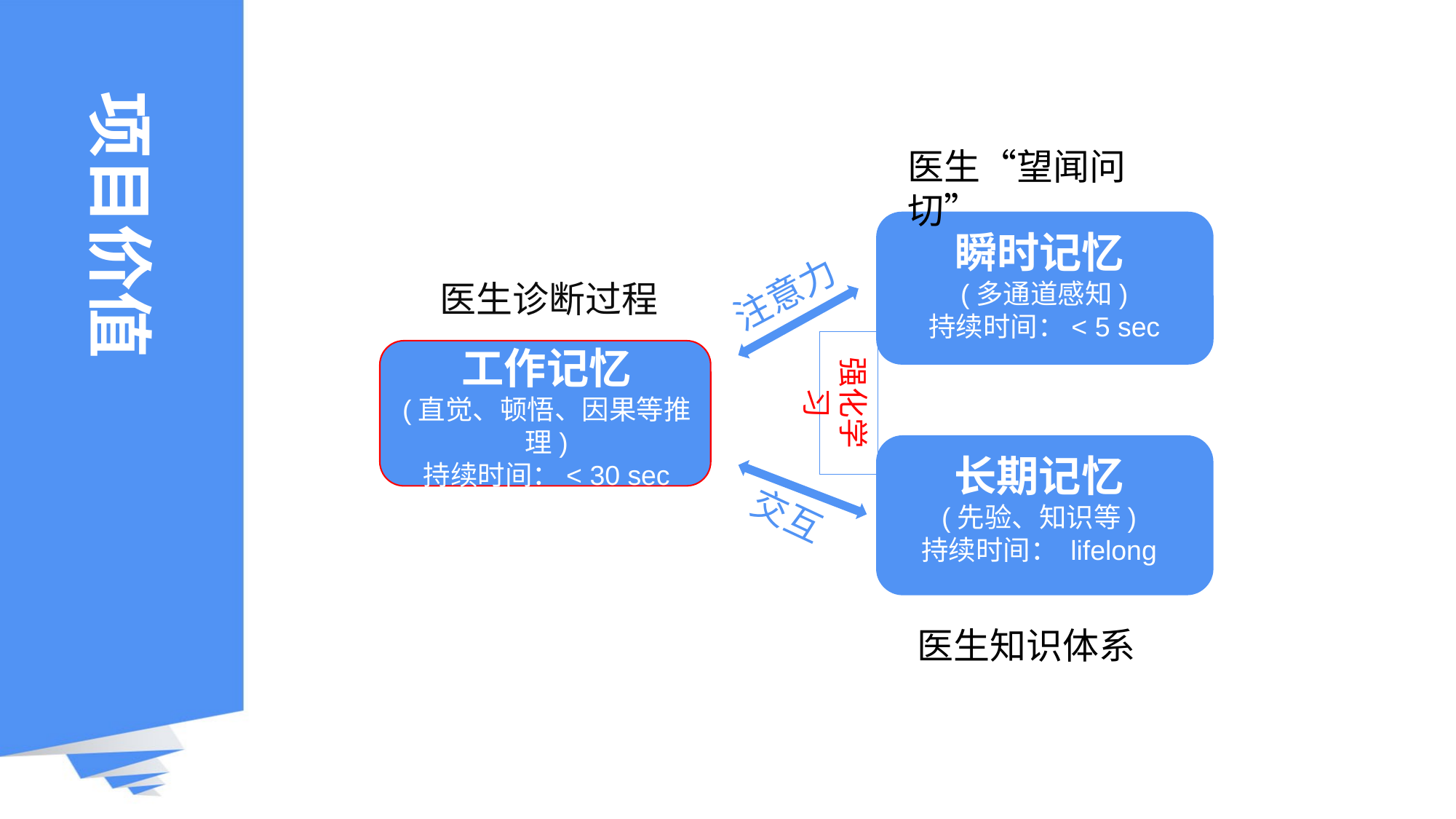

项目价值
医生“望闻问切”

瞬时记忆
(多通道感知)
持续时间：< 5 sec
注意力
医生诊断过程

强化学习
工作记忆
(直觉、顿悟、因果等推理)
持续时间：< 30 sec

长期记忆
(先验、知识等)
持续时间： lifelong

交互
医生知识体系